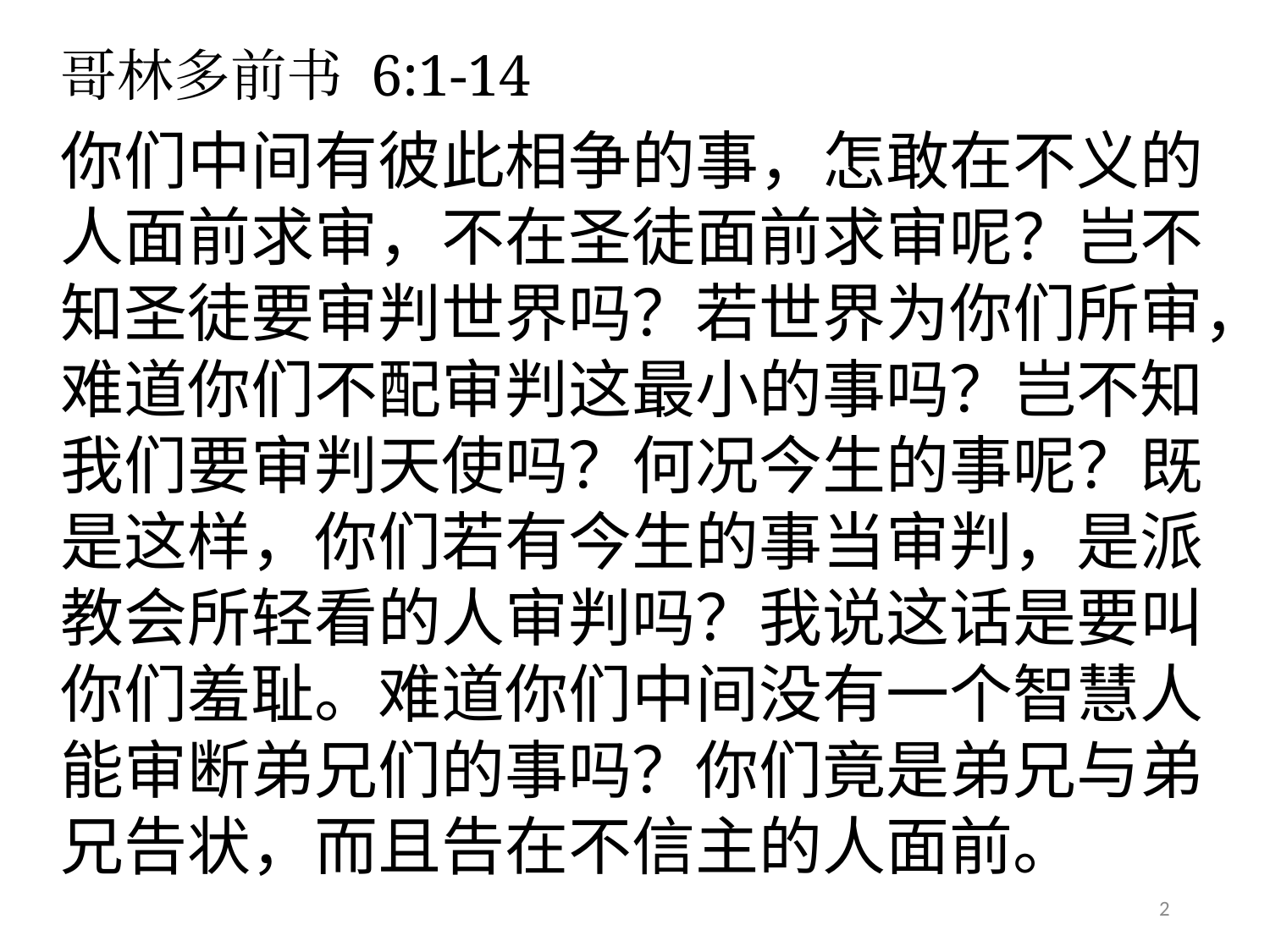

哥林多前书 6:1-14
你们中间有彼此相争的事，怎敢在不义的人面前求审，不在圣徒面前求审呢？岂不知圣徒要审判世界吗？若世界为你们所审，难道你们不配审判这最小的事吗？岂不知我们要审判天使吗？何况今生的事呢？既是这样，你们若有今生的事当审判，是派教会所轻看的人审判吗？我说这话是要叫你们羞耻。难道你们中间没有一个智慧人能审断弟兄们的事吗？你们竟是弟兄与弟兄告状，而且告在不信主的人面前。
2